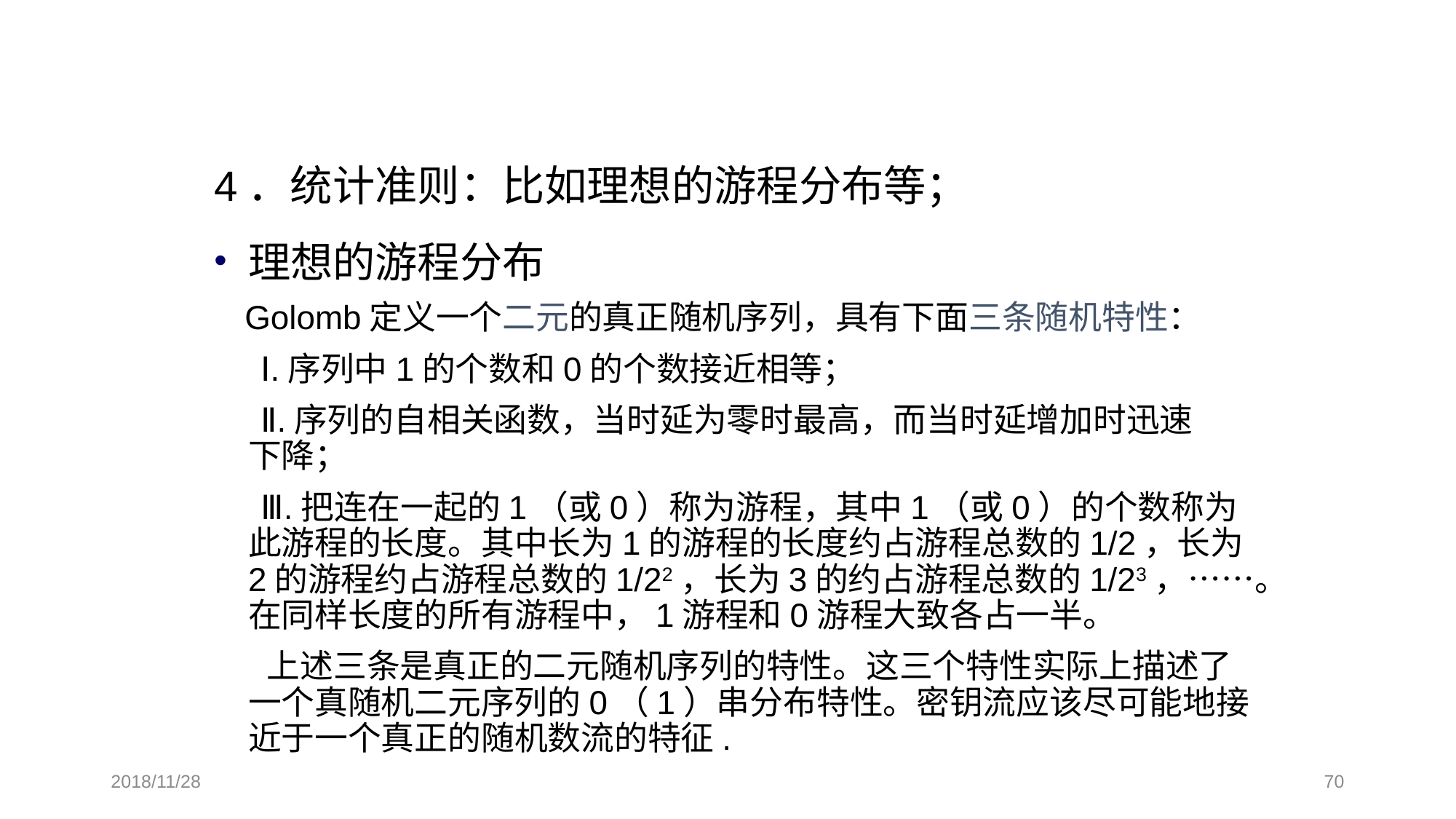

4．统计准则：比如理想的游程分布等；
理想的游程分布
    Golomb定义一个二元的真正随机序列，具有下面三条随机特性：
     Ⅰ.序列中1的个数和0的个数接近相等；
     Ⅱ.序列的自相关函数，当时延为零时最高，而当时延增加时迅速         下降；
     Ⅲ.把连在一起的1（或0）称为游程，其中1（或0）的个数称为此游程的长度。其中长为1的游程的长度约占游程总数的1/2，长为2的游程约占游程总数的1/22，长为3的约占游程总数的1/23，……。在同样长度的所有游程中，1游程和0游程大致各占一半。
      上述三条是真正的二元随机序列的特性。这三个特性实际上描述了一个真随机二元序列的0（1）串分布特性。密钥流应该尽可能地接近于一个真正的随机数流的特征.

2018/11/28
70